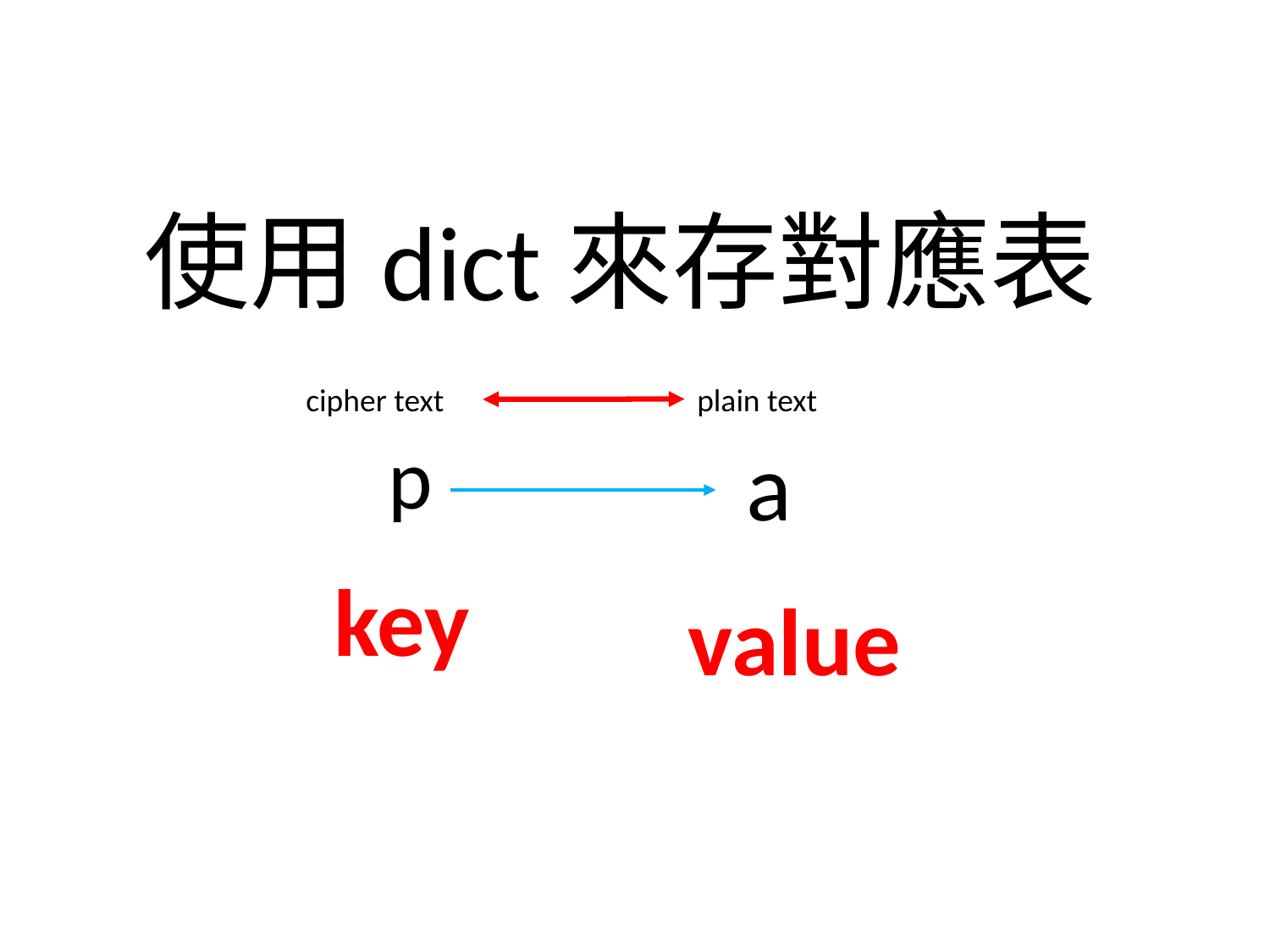

使用dict來存對應表
cipher text
plain text
p
a
key
value